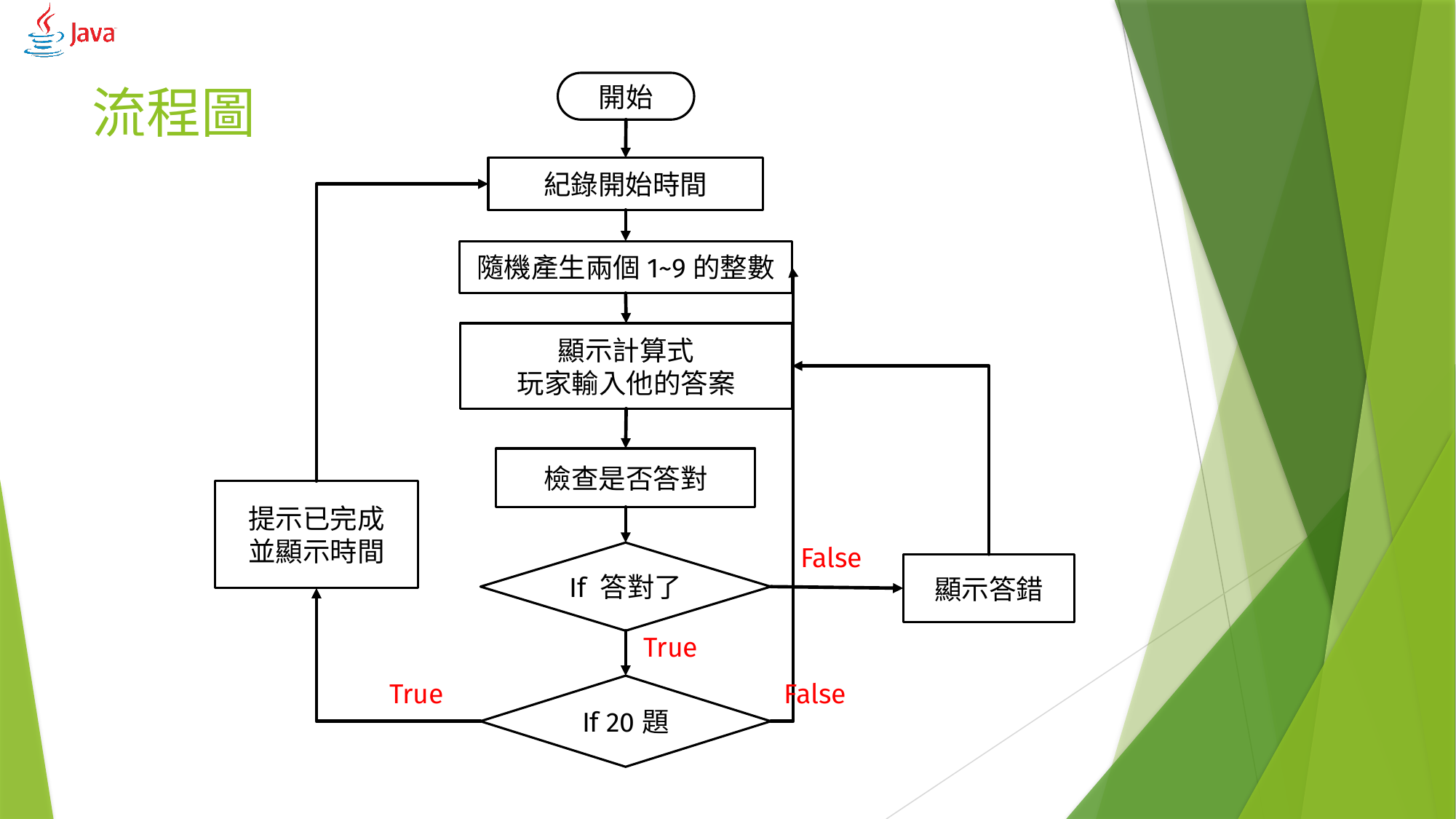

# 流程圖
開始
紀錄開始時間
隨機產生兩個1~9的整數

顯示計算式
玩家輸入他的答案
檢查是否答對
提示已完成
並顯示時間
False
If 答對了
顯示答錯
True
True
False
If 20題